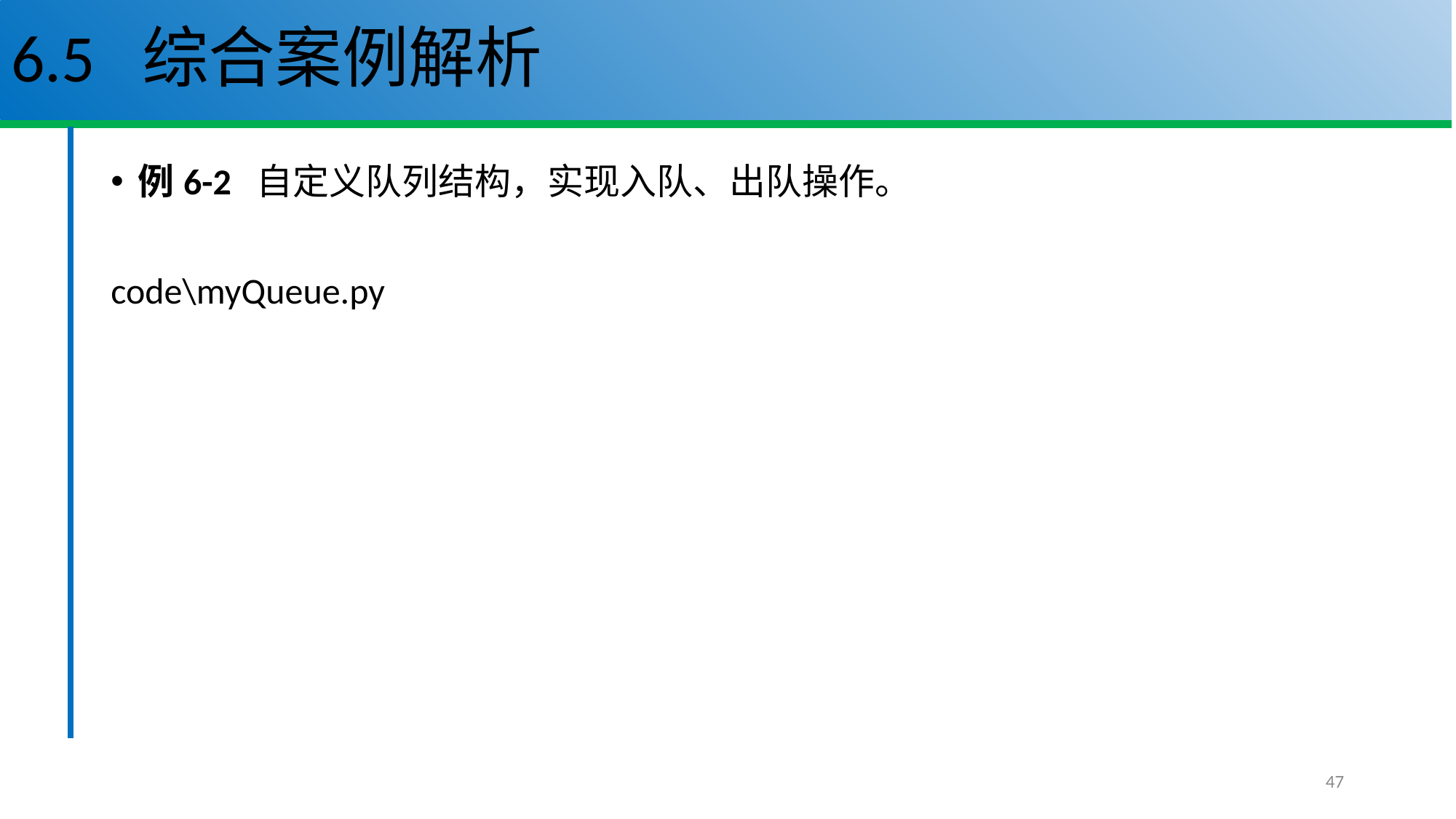

# 6.5  综合案例解析
例6-2  自定义队列结构，实现入队、出队操作。

code\myQueue.py
47